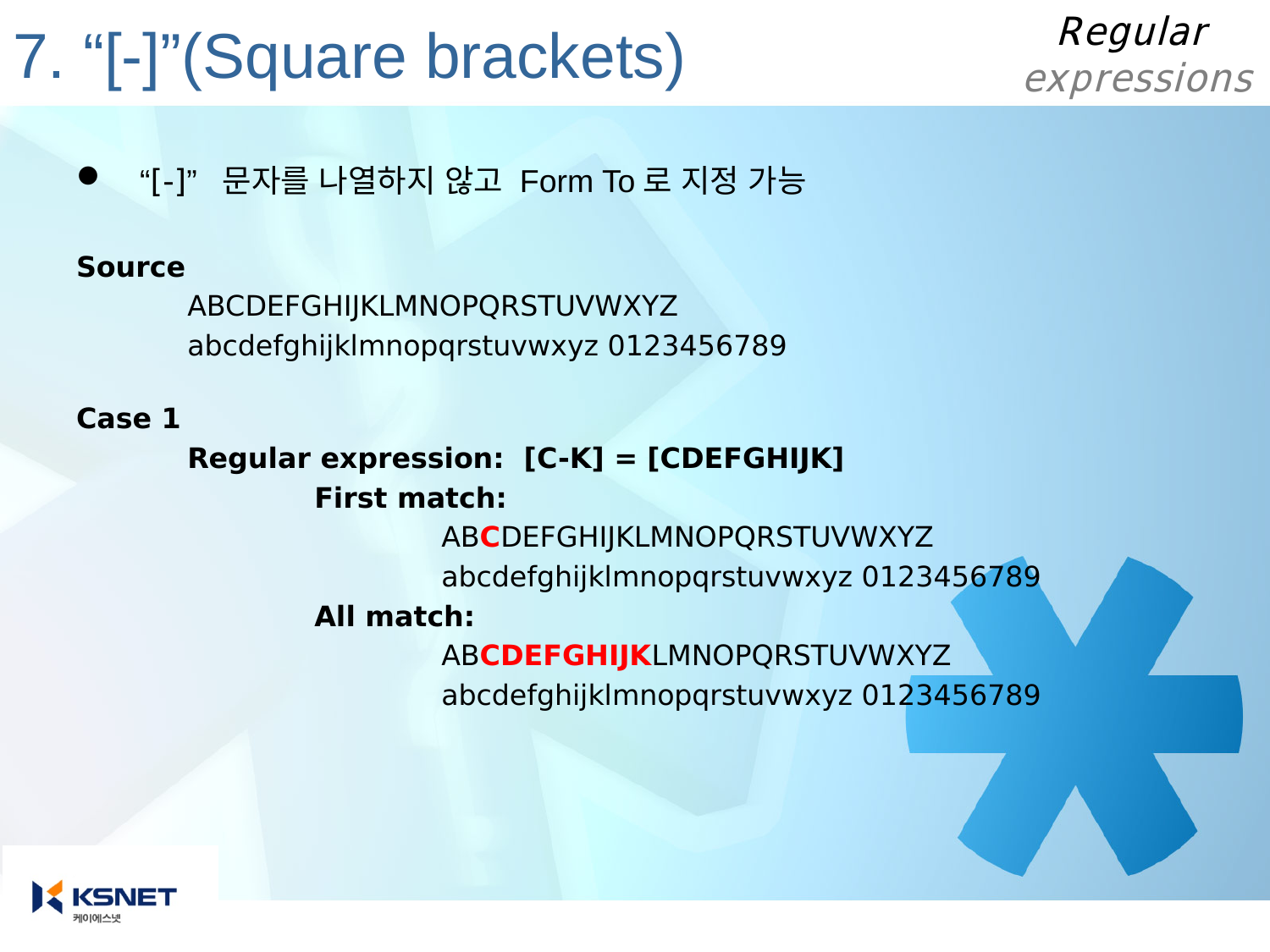

# 7. “[-]”(Square brackets)

“[-]”  문자를 나열하지 않고 Form To로 지정 가능

Source
		ABCDEFGHIJKLMNOPQRSTUVWXYZ
		abcdefghijklmnopqrstuvwxyz 0123456789
Case 1
		Regular expression:  [C-K] = [CDEFGHIJK]
			First match:
				ABCDEFGHIJKLMNOPQRSTUVWXYZ
				abcdefghijklmnopqrstuvwxyz 0123456789
			All match:
				ABCDEFGHIJKLMNOPQRSTUVWXYZ
				abcdefghijklmnopqrstuvwxyz 0123456789